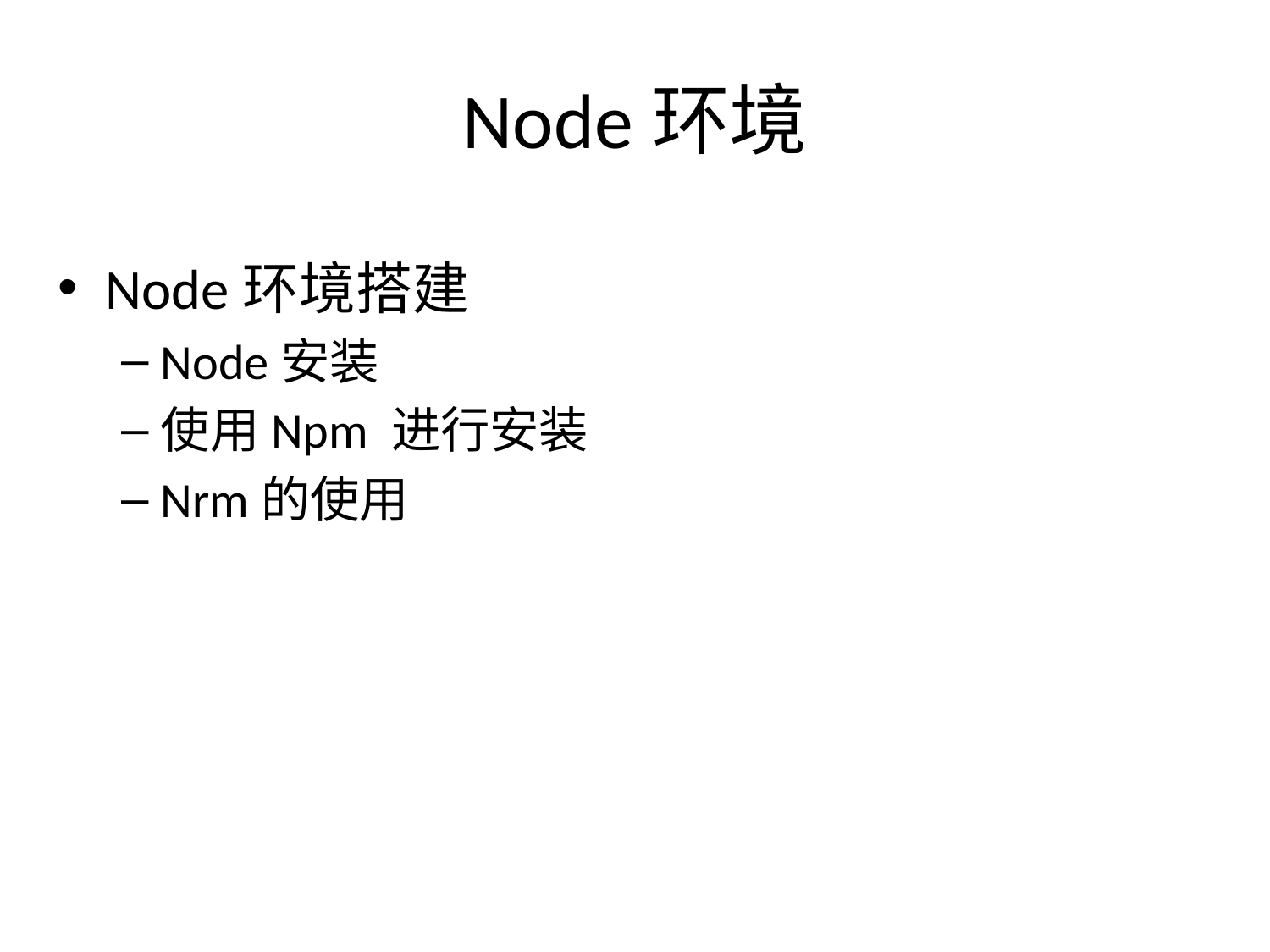

# Node环境
Node环境搭建
Node安装
使用Npm 进行安装
Nrm的使用